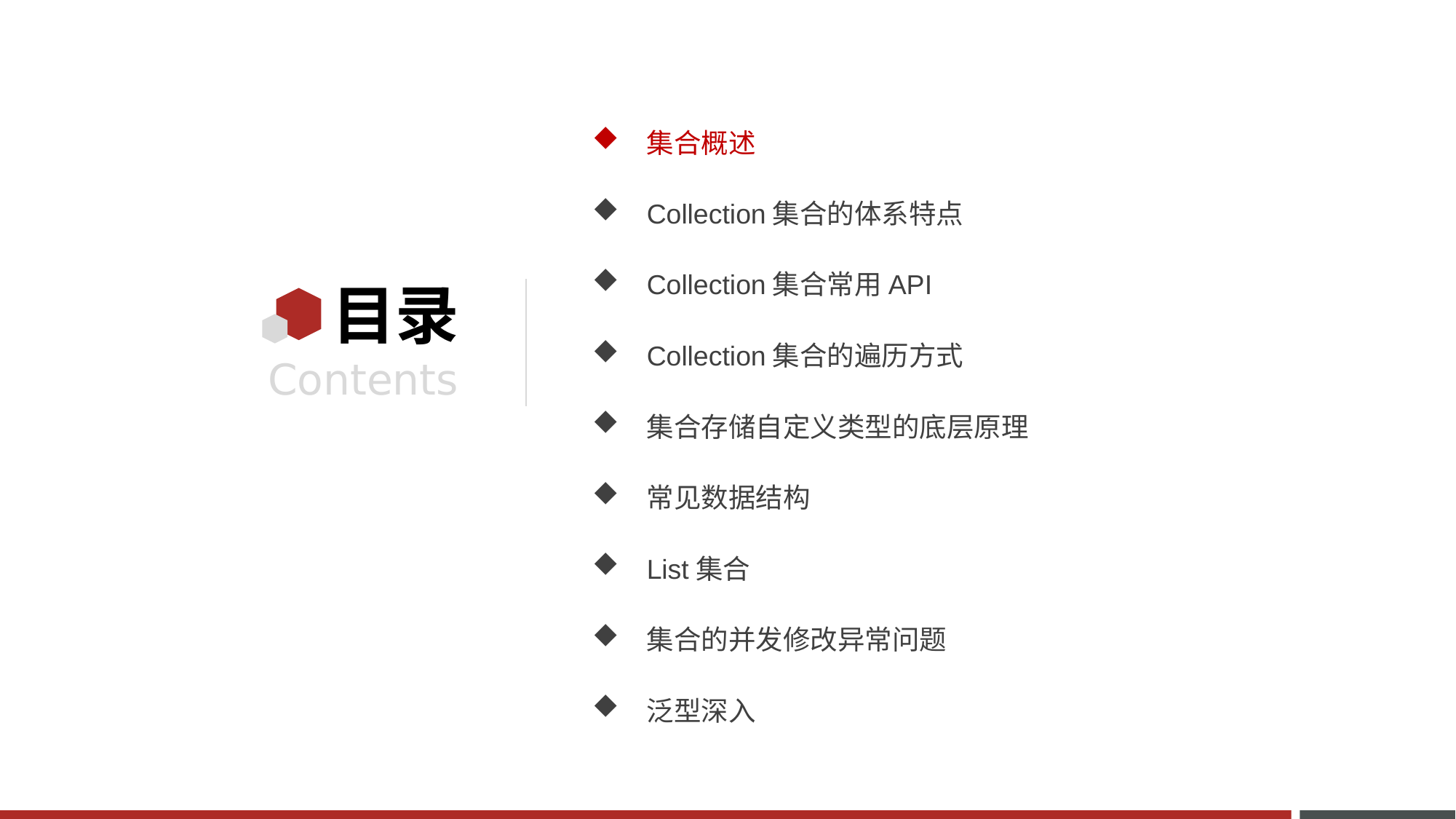

集合概述
Collection集合的体系特点
Collection集合常用API
Collection集合的遍历方式
集合存储自定义类型的底层原理
常见数据结构
List集合
集合的并发修改异常问题
泛型深入